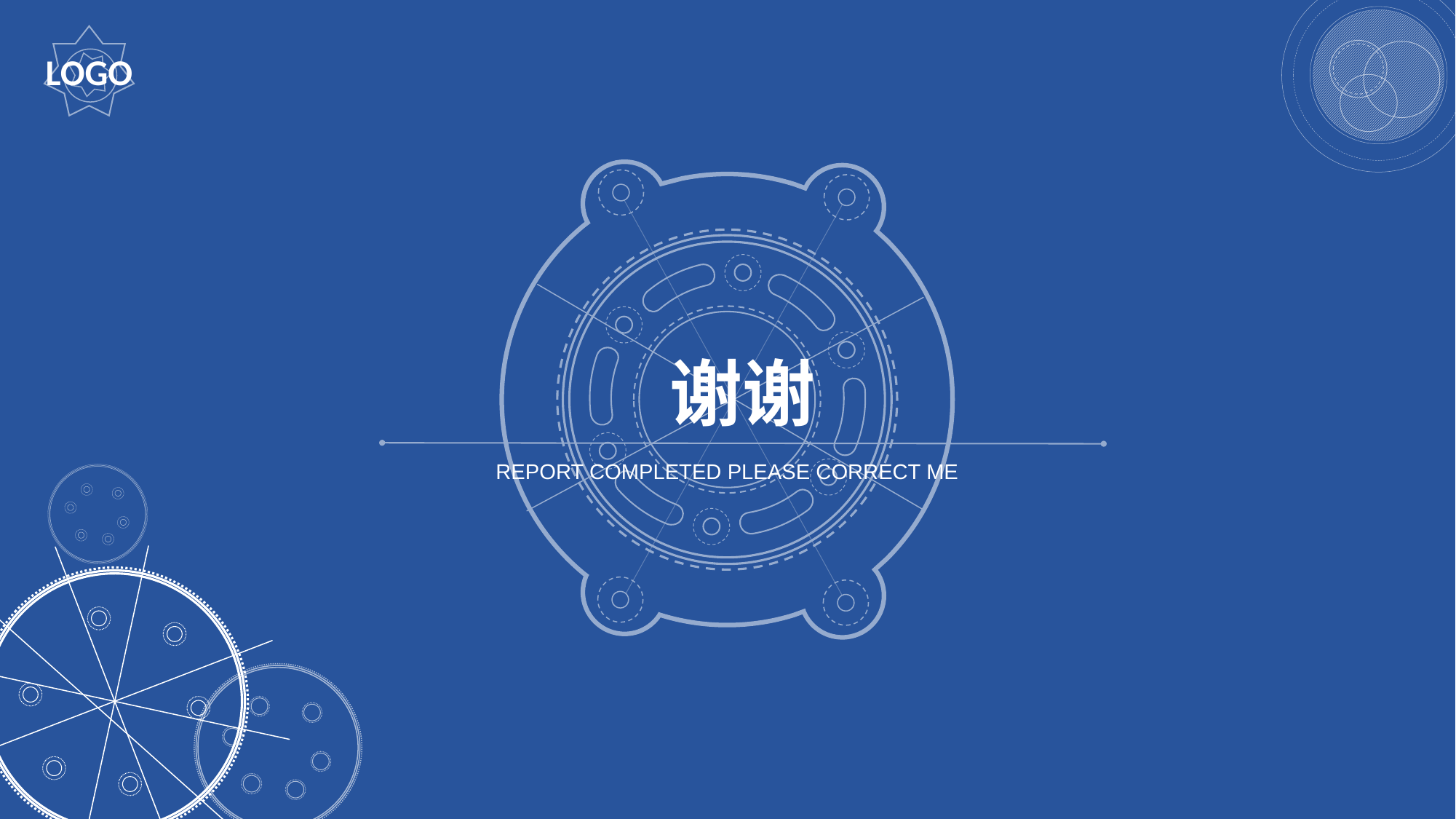

LOGO

谢谢
REPORT COMPLETED PLEASE CORRECT ME